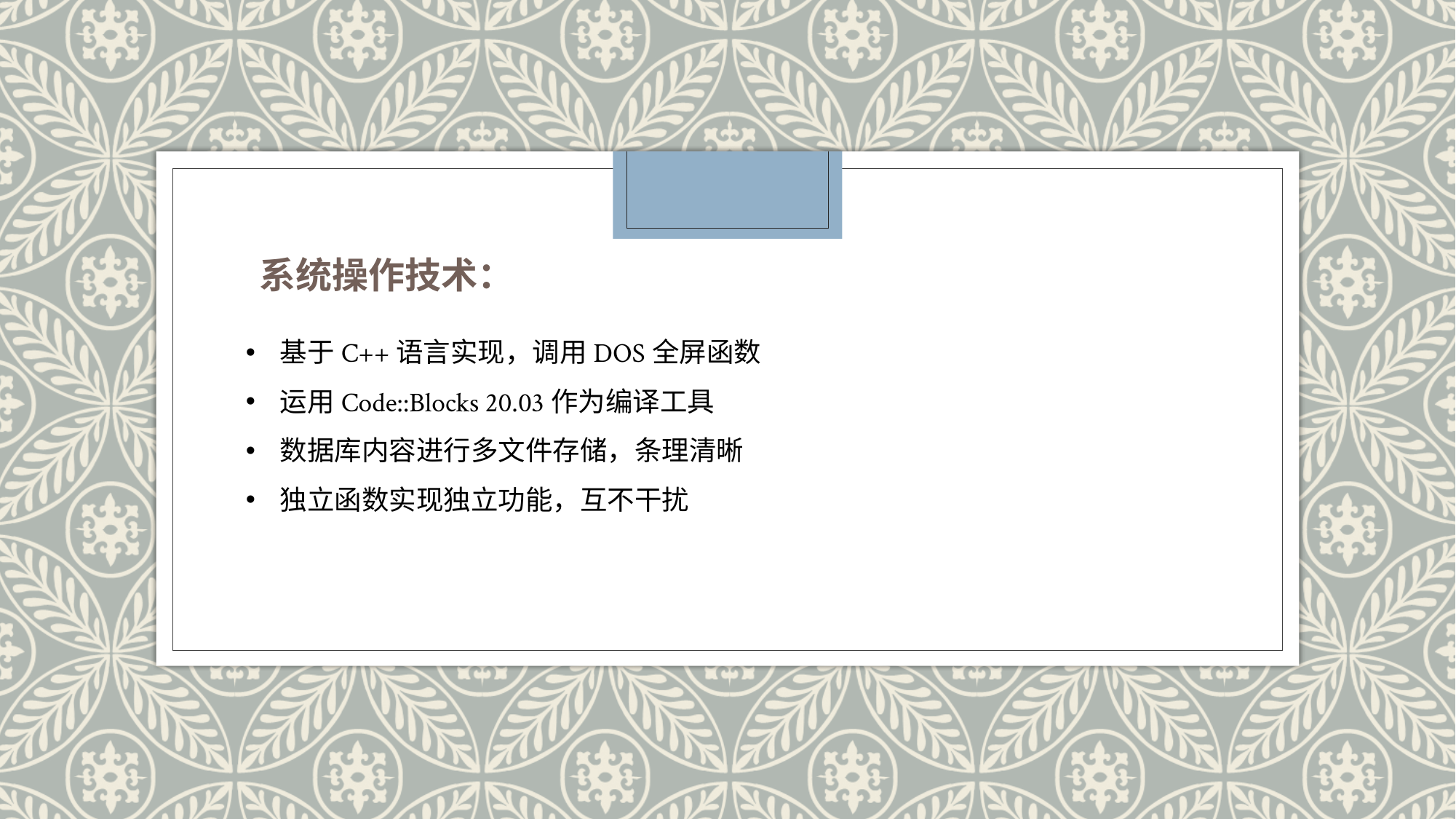

系统操作技术：
基于C++语言实现，调用DOS全屏函数
运用Code::Blocks 20.03作为编译工具
数据库内容进行多文件存储，条理清晰
独立函数实现独立功能，互不干扰